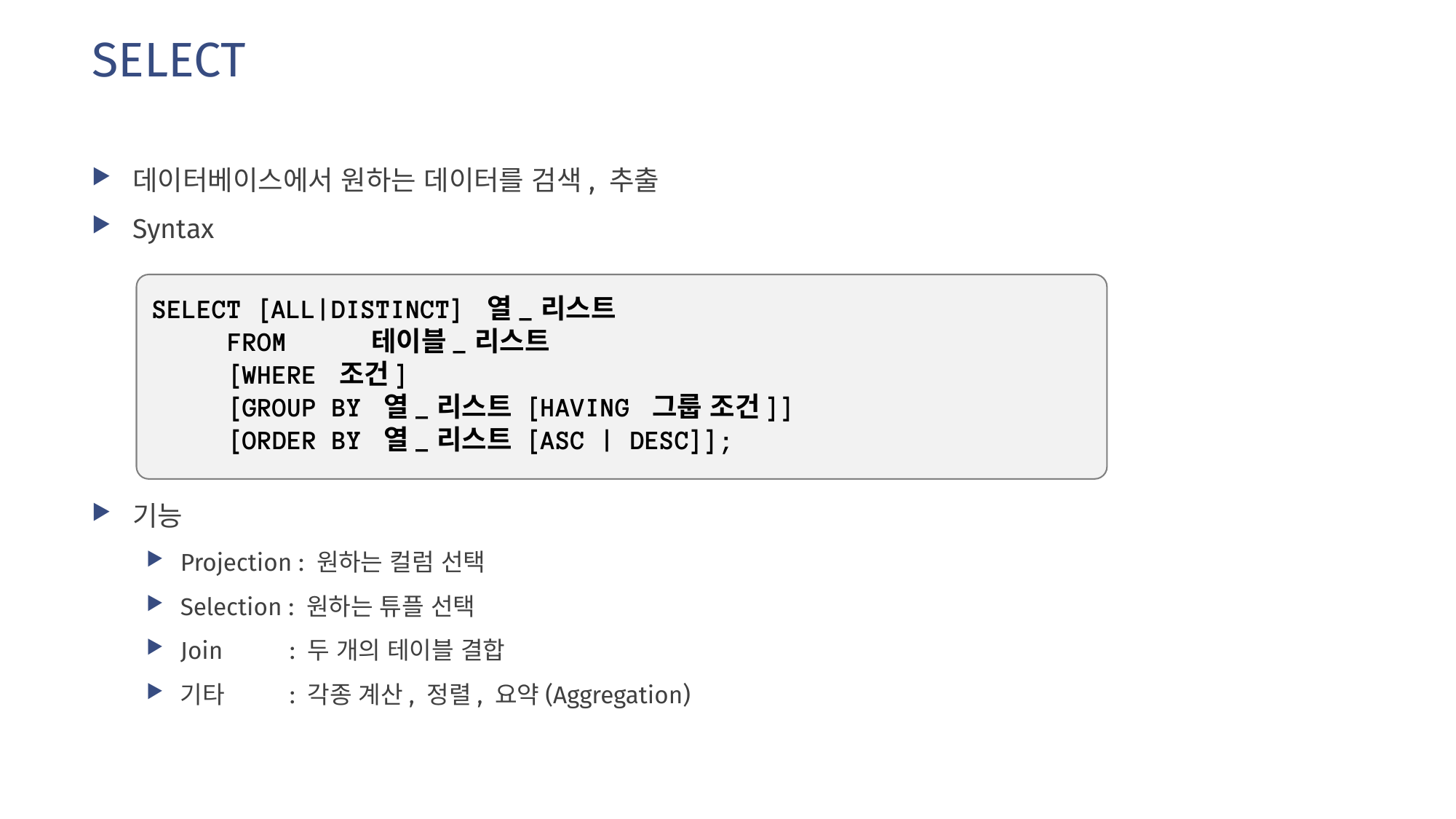

# SELECT
데이터베이스에서 원하는 데이터를 검색, 추출
Syntax

기능
Projection : 원하는 컬럼 선택
Selection : 원하는 튜플 선택
Join	: 두 개의 테이블 결합
기타	: 각종 계산, 정렬, 요약(Aggregation)
SELECT [ALL|DISTINCT] 열_리스트
	FROM	테이블_리스트
	[WHERE 조건]
	[GROUP BY 열_리스트 [HAVING 그룹 조건]]
	[ORDER BY 열_리스트 [ASC | DESC]];